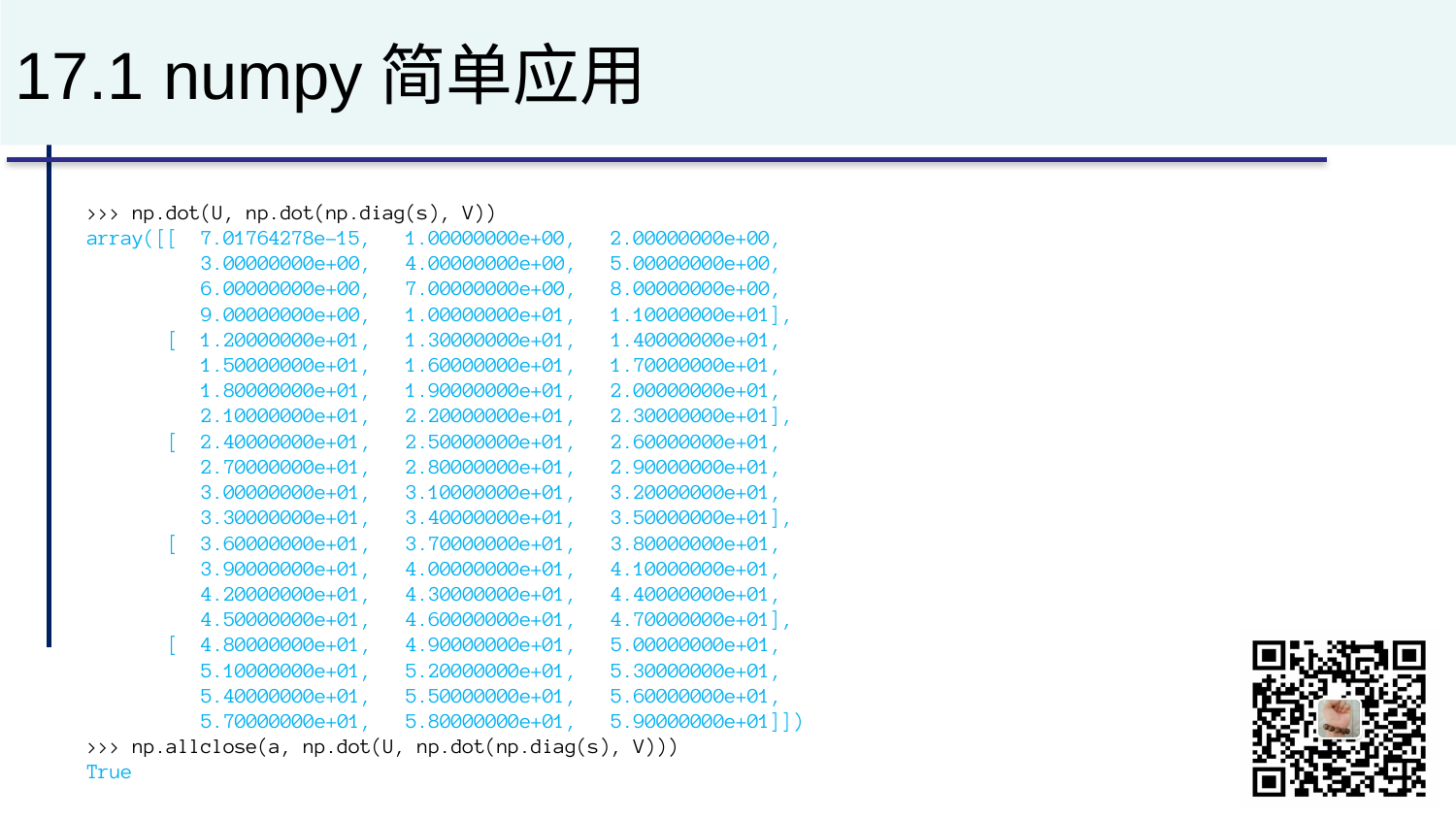

# 17.1 numpy简单应用
>>> np.dot(U, np.dot(np.diag(s), V))
array([[  7.01764278e-15,   1.00000000e+00,   2.00000000e+00,
          3.00000000e+00,   4.00000000e+00,   5.00000000e+00,
          6.00000000e+00,   7.00000000e+00,   8.00000000e+00,
          9.00000000e+00,   1.00000000e+01,   1.10000000e+01],
       [  1.20000000e+01,   1.30000000e+01,   1.40000000e+01,
          1.50000000e+01,   1.60000000e+01,   1.70000000e+01,
          1.80000000e+01,   1.90000000e+01,   2.00000000e+01,
          2.10000000e+01,   2.20000000e+01,   2.30000000e+01],
       [  2.40000000e+01,   2.50000000e+01,   2.60000000e+01,
          2.70000000e+01,   2.80000000e+01,   2.90000000e+01,
          3.00000000e+01,   3.10000000e+01,   3.20000000e+01,
          3.30000000e+01,   3.40000000e+01,   3.50000000e+01],
       [  3.60000000e+01,   3.70000000e+01,   3.80000000e+01,
          3.90000000e+01,   4.00000000e+01,   4.10000000e+01,
          4.20000000e+01,   4.30000000e+01,   4.40000000e+01,
          4.50000000e+01,   4.60000000e+01,   4.70000000e+01],
       [  4.80000000e+01,   4.90000000e+01,   5.00000000e+01,
          5.10000000e+01,   5.20000000e+01,   5.30000000e+01,
          5.40000000e+01,   5.50000000e+01,   5.60000000e+01,
          5.70000000e+01,   5.80000000e+01,   5.90000000e+01]])
>>> np.allclose(a, np.dot(U, np.dot(np.diag(s), V)))
True